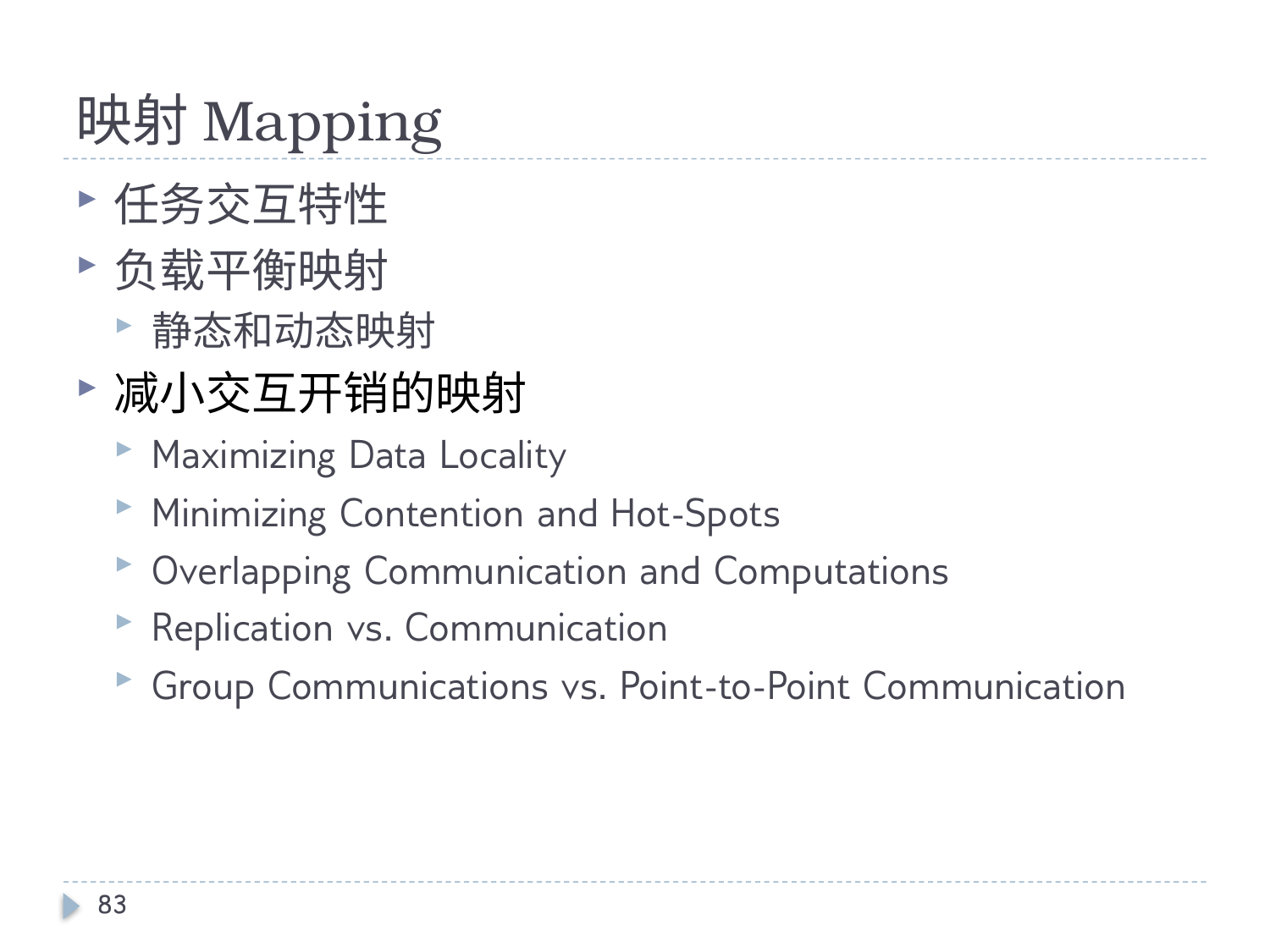

# 映射Mapping
任务交互特性
负载平衡映射
静态和动态映射
减小交互开销的映射
Maximizing Data Locality
Minimizing Contention and Hot-Spots
Overlapping Communication and Computations
Replication vs. Communication
Group Communications vs. Point-to-Point Communication

83